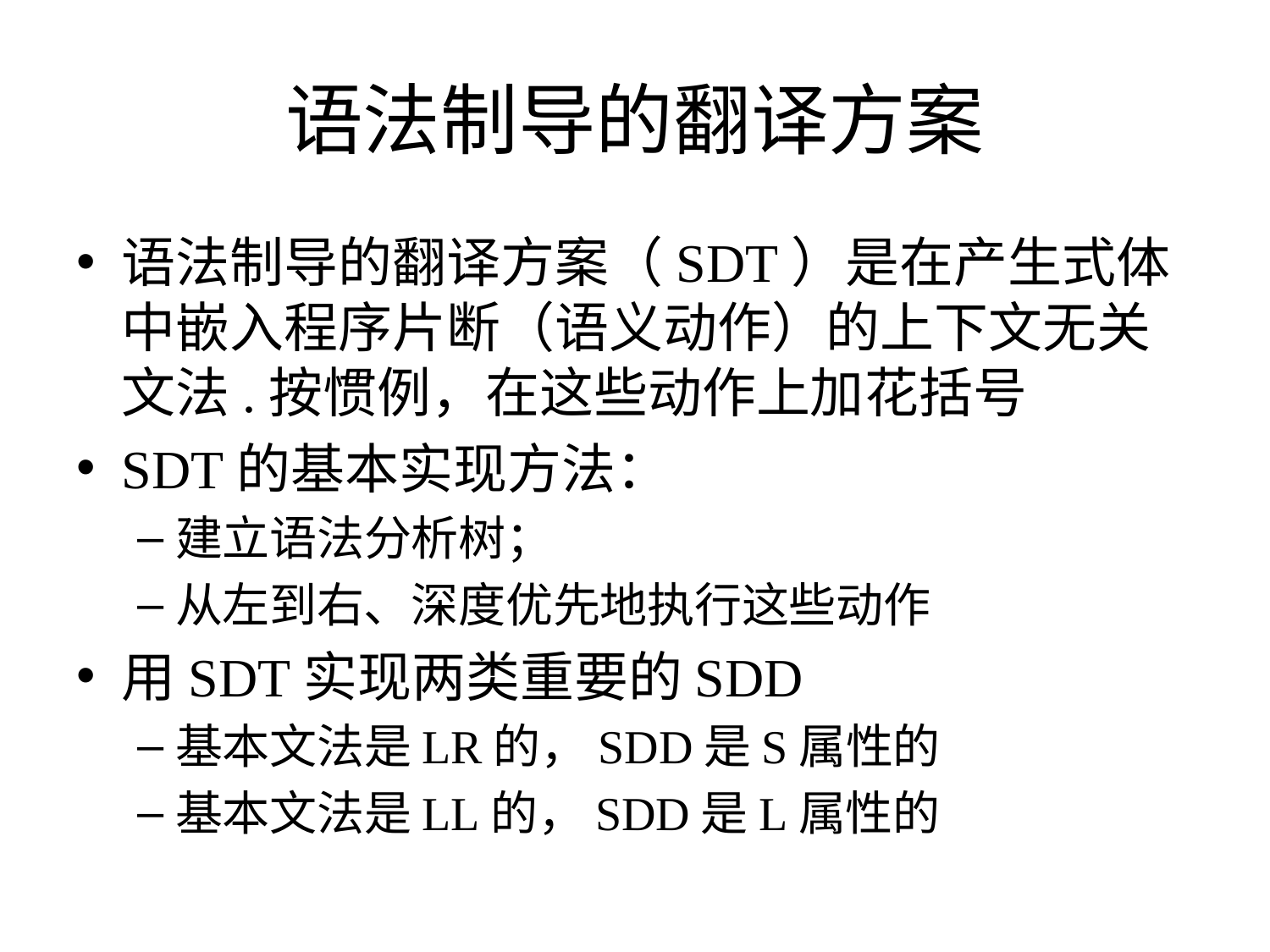

# 语法制导的翻译方案
语法制导的翻译方案（SDT）是在产生式体中嵌入程序片断（语义动作）的上下文无关文法.按惯例，在这些动作上加花括号
SDT的基本实现方法：
建立语法分析树；
从左到右、深度优先地执行这些动作
用SDT实现两类重要的SDD
基本文法是LR的，SDD是S属性的
基本文法是LL的，SDD是L属性的